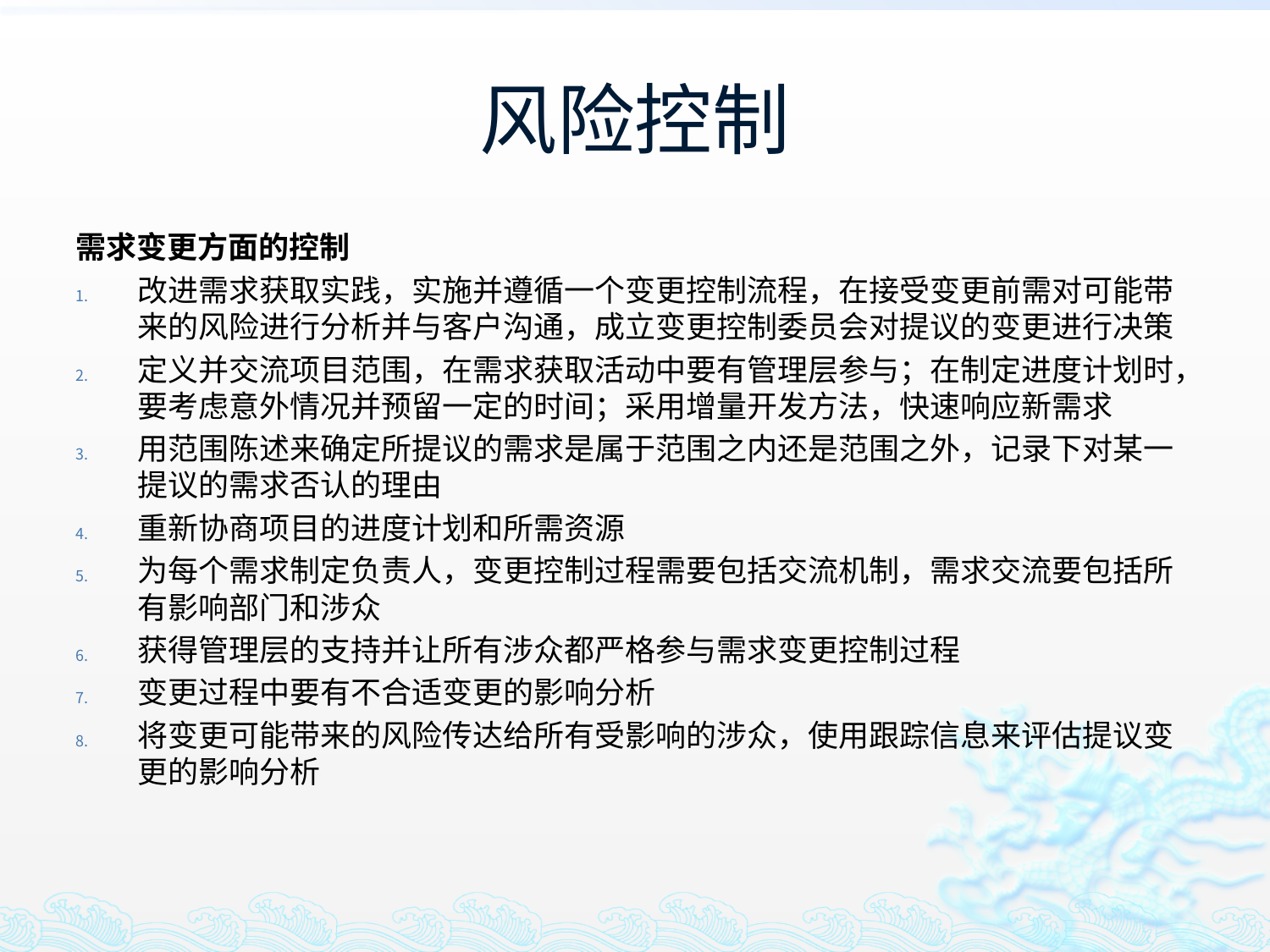

# 风险控制
需求变更方面的控制
改进需求获取实践，实施并遵循一个变更控制流程，在接受变更前需对可能带来的风险进行分析并与客户沟通，成立变更控制委员会对提议的变更进行决策
定义并交流项目范围，在需求获取活动中要有管理层参与；在制定进度计划时，要考虑意外情况并预留一定的时间；采用增量开发方法，快速响应新需求
用范围陈述来确定所提议的需求是属于范围之内还是范围之外，记录下对某一提议的需求否认的理由
重新协商项目的进度计划和所需资源
为每个需求制定负责人，变更控制过程需要包括交流机制，需求交流要包括所有影响部门和涉众
获得管理层的支持并让所有涉众都严格参与需求变更控制过程
变更过程中要有不合适变更的影响分析
将变更可能带来的风险传达给所有受影响的涉众，使用跟踪信息来评估提议变更的影响分析